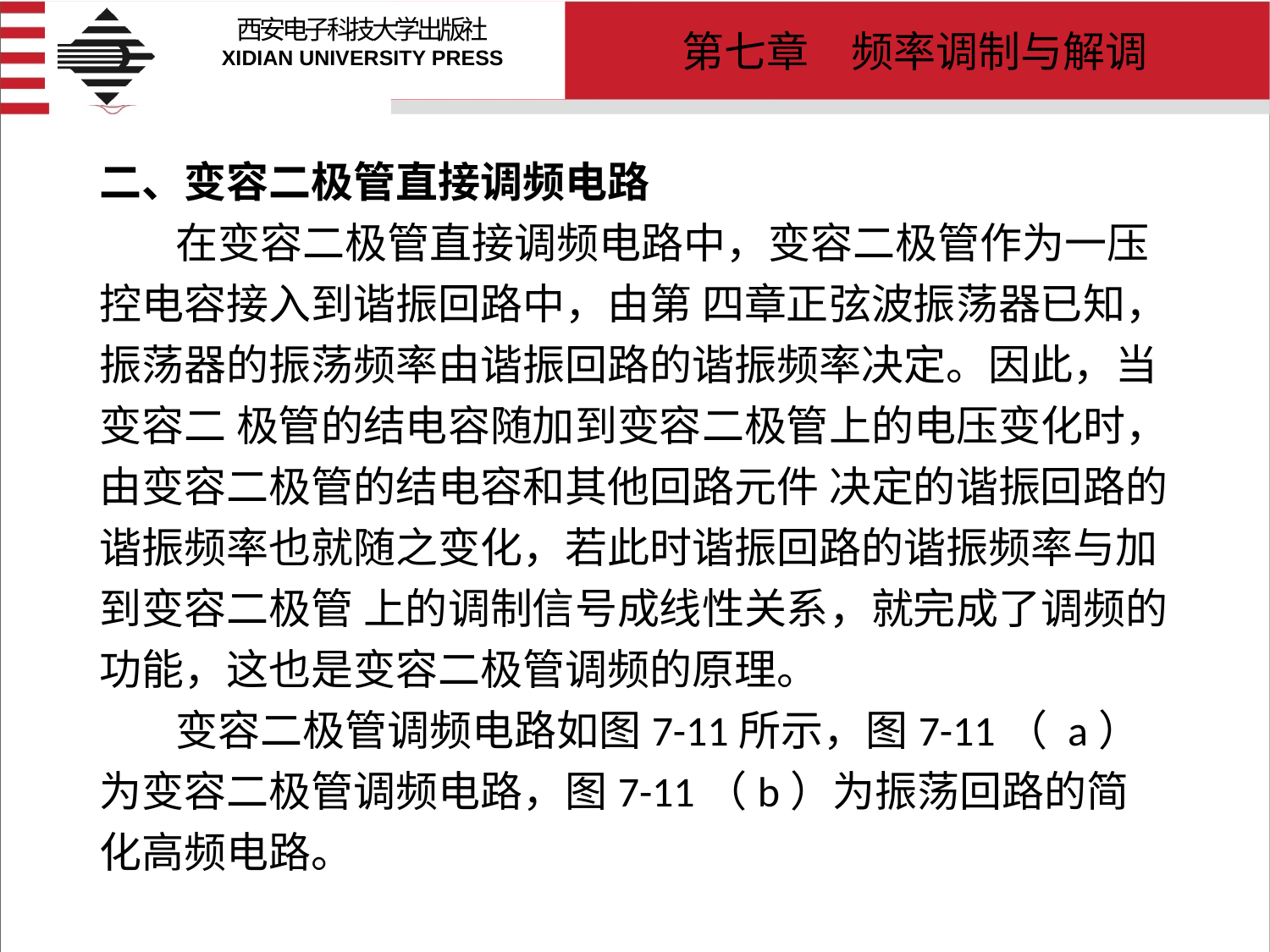

# 二、变容二极管直接调频电路 在变容二极管直接调频电路中，变容二极管作为一压控电容接入到谐振回路中，由第 四章正弦波振荡器已知，振荡器的振荡频率由谐振回路的谐振频率决定。因此，当变容二 极管的结电容随加到变容二极管上的电压变化时，由变容二极管的结电容和其他回路元件 决定的谐振回路的谐振频率也就随之变化，若此时谐振回路的谐振频率与加到变容二极管 上的调制信号成线性关系，就完成了调频的功能，这也是变容二极管调频的原理。 变容二极管调频电路如图7-11所示，图7-11（ a）为变容二极管调频电路，图7-11（b）为振荡回路的简化高频电路。